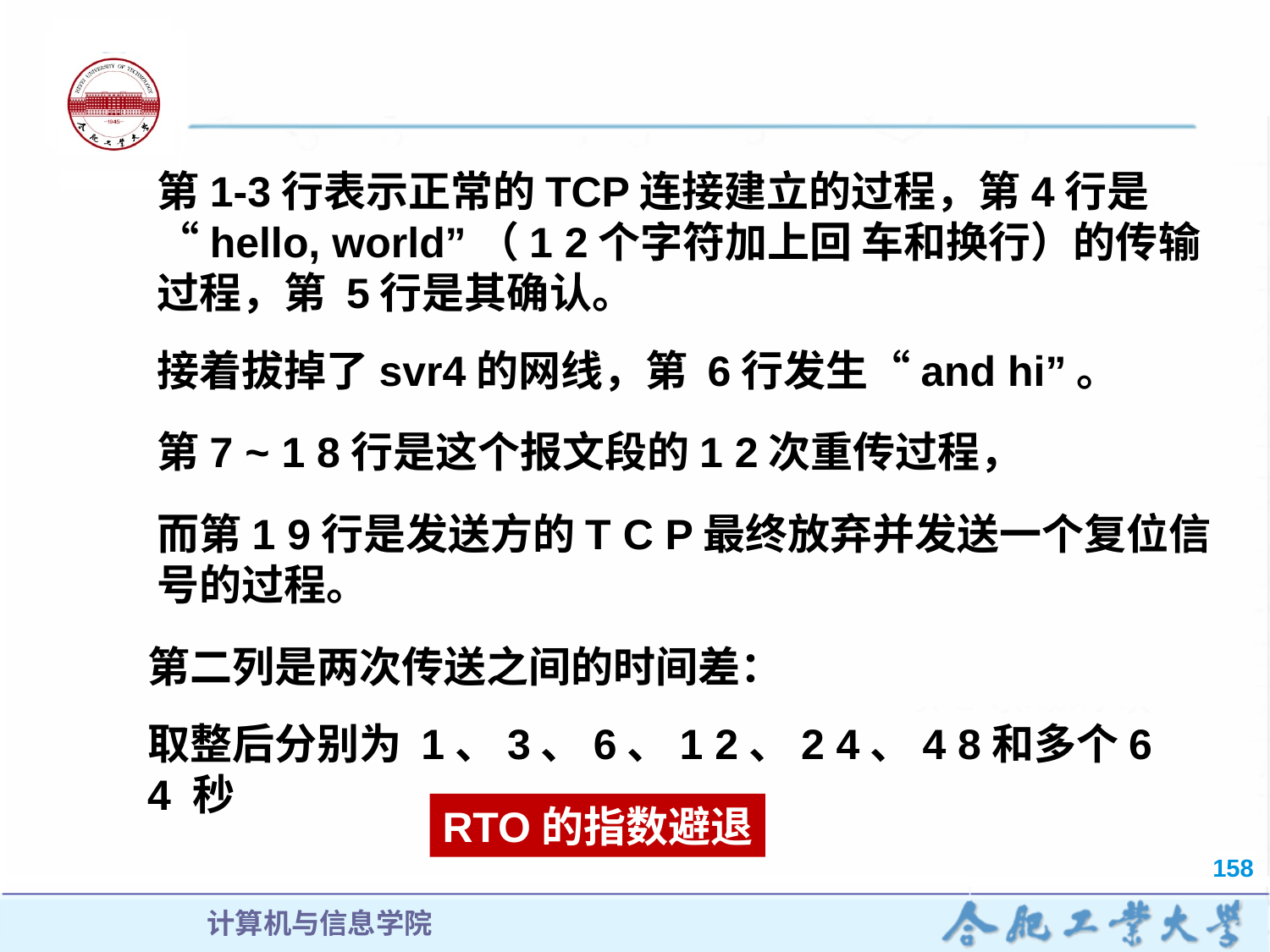

第1-3行表示正常的TCP连接建立的过程，第4行是“hello, world”（1 2个字符加上回 车和换行）的传输过程，第 5行是其确认。
接着拔掉了svr4的网线，第 6行发生“and hi”。
第7 ~ 1 8行是这个报文段的1 2次重传过程，
而第1 9行是发送方的T C P最终放弃并发送一个复位信号的过程。
第二列是两次传送之间的时间差：
取整后分别为 1、3、6、1 2、2 4、4 8和多个6 4 秒
RTO的指数避退